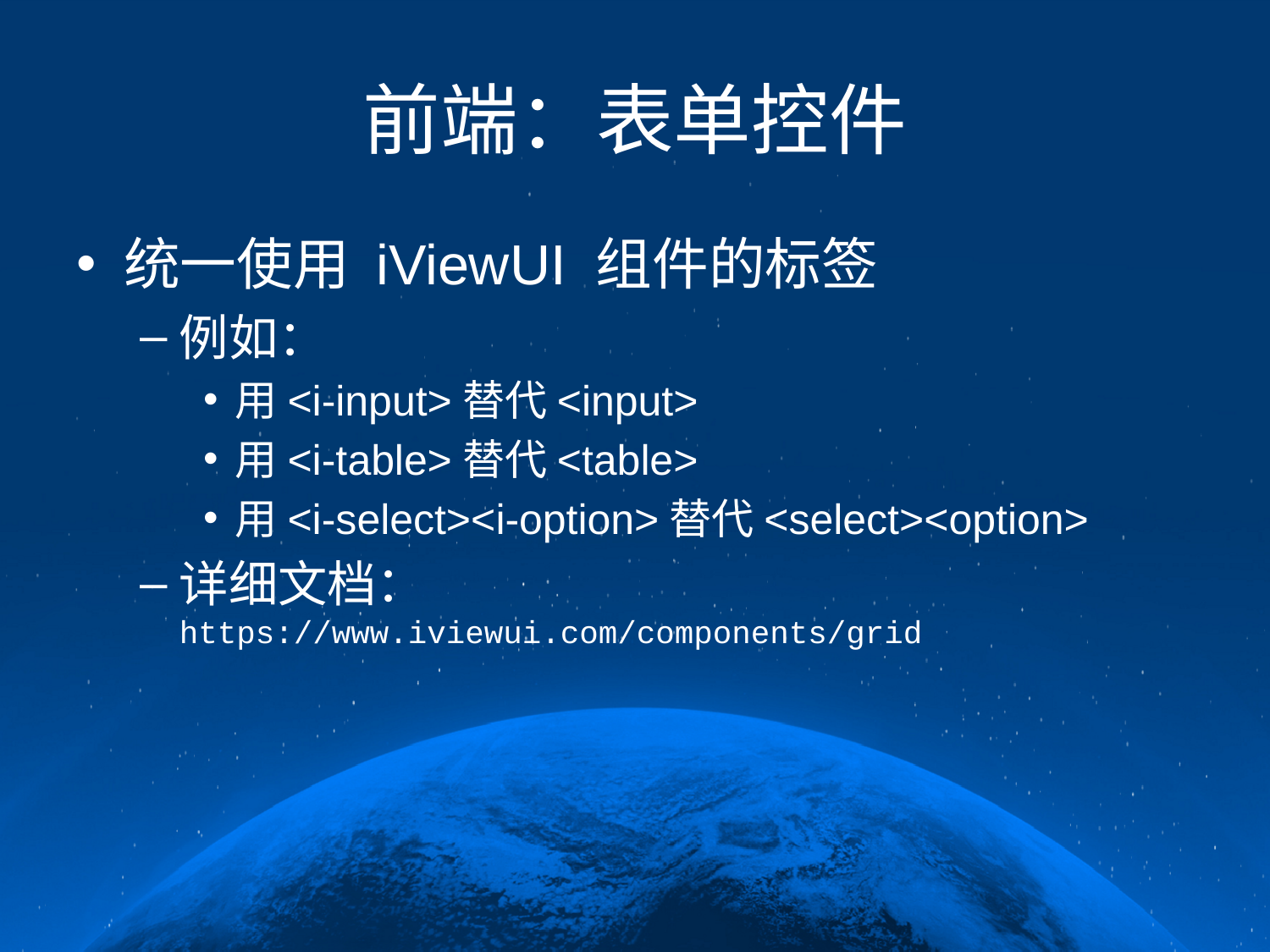

# 前端：表单控件
统一使用 iViewUI 组件的标签
例如：
用<i-input>替代<input>
用<i-table>替代<table>
用<i-select><i-option>替代<select><option>
详细文档：
https://www.iviewui.com/components/grid